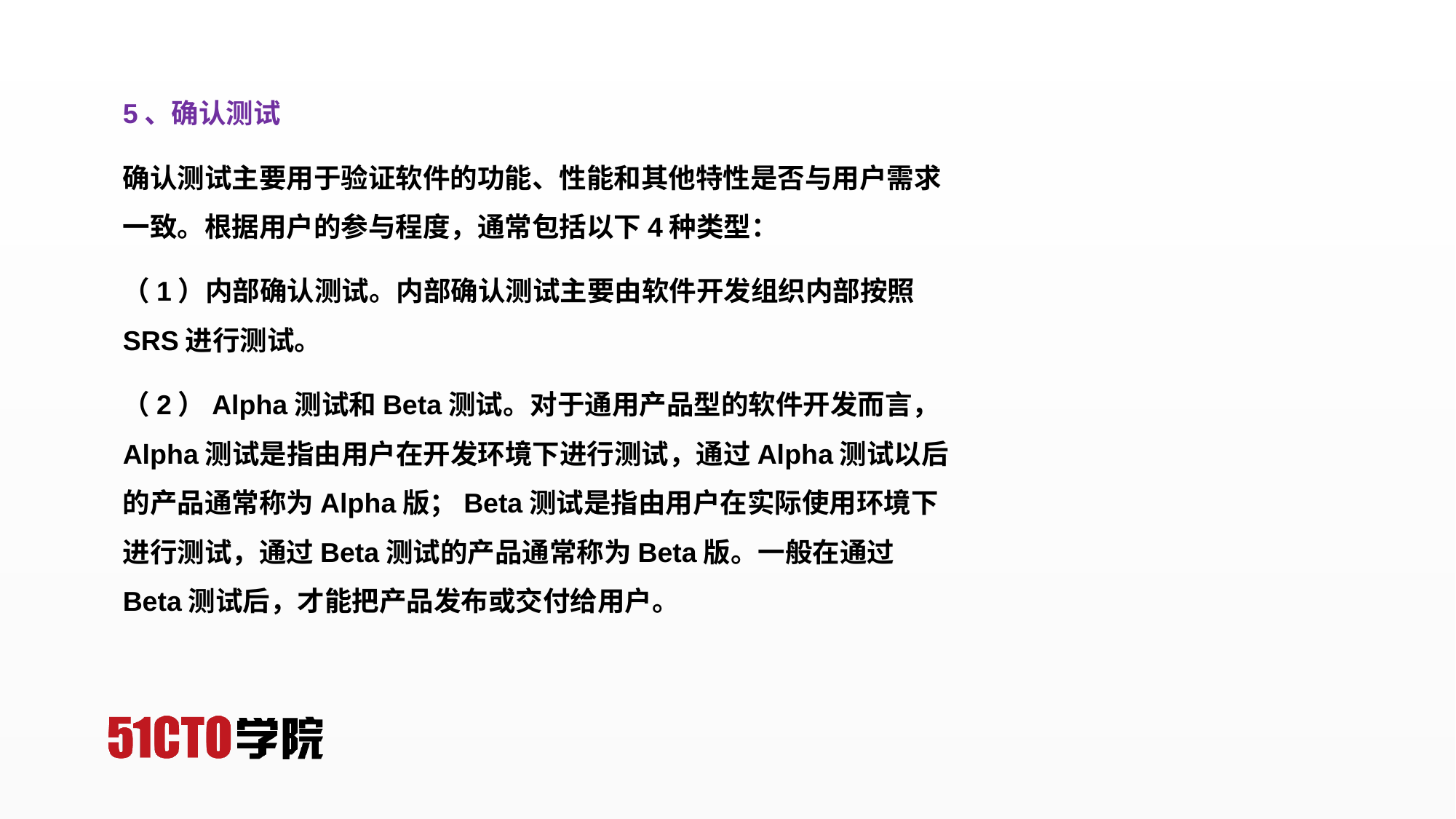

5、确认测试
确认测试主要用于验证软件的功能、性能和其他特性是否与用户需求一致。根据用户的参与程度，通常包括以下4种类型：
（1）内部确认测试。内部确认测试主要由软件开发组织内部按照SRS进行测试。
（2）Alpha测试和Beta测试。对于通用产品型的软件开发而言，Alpha测试是指由用户在开发环境下进行测试，通过Alpha测试以后的产品通常称为Alpha版；Beta测试是指由用户在实际使用环境下进行测试，通过Beta测试的产品通常称为Beta版。一般在通过Beta测试后，才能把产品发布或交付给用户。